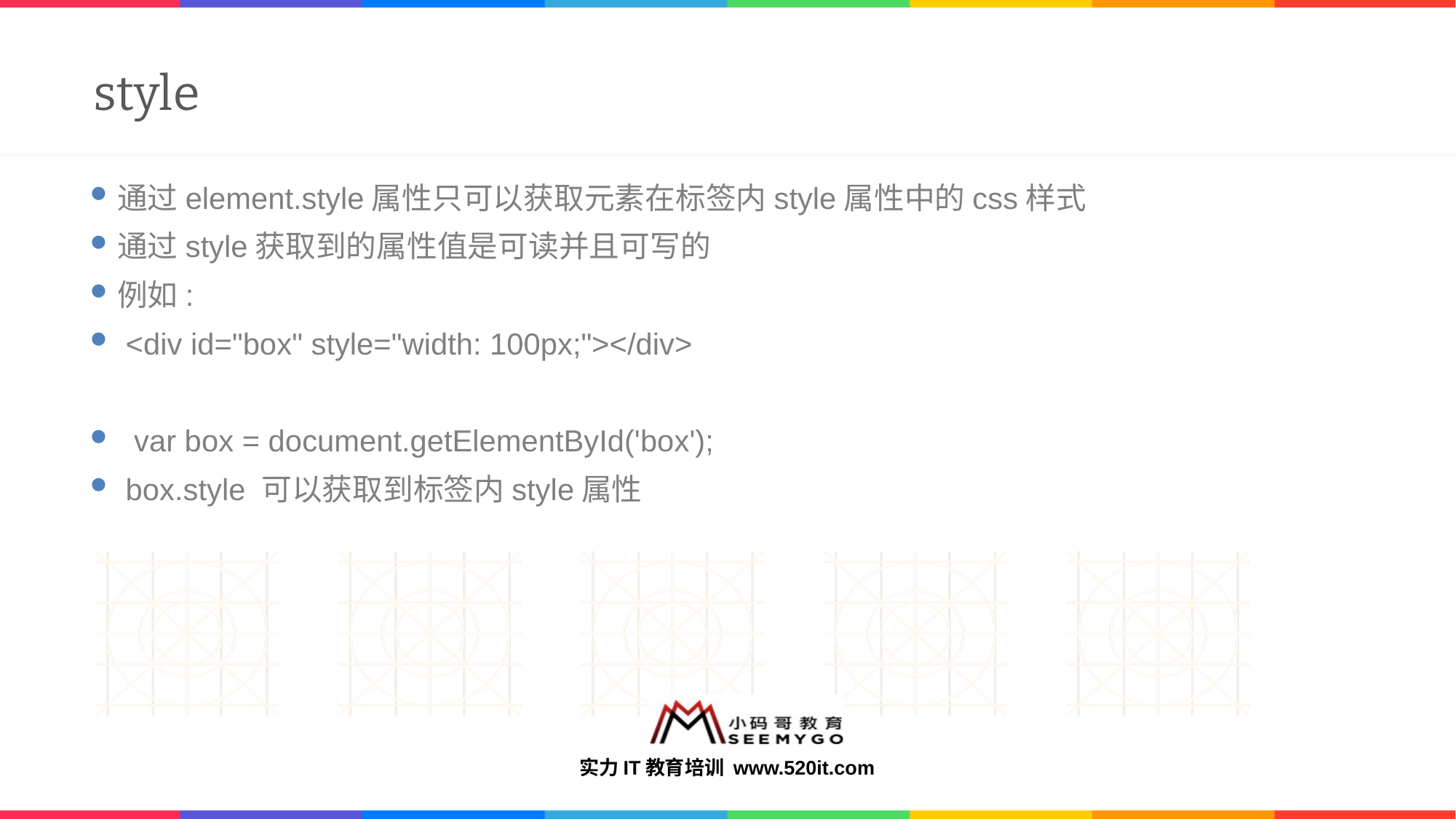

# style
通过element.style属性只可以获取元素在标签内style属性中的css样式
通过style获取到的属性值是可读并且可写的
例如:
 <div id="box" style="width: 100px;"></div>

  var box = document.getElementById('box');
 box.style 可以获取到标签内style属性